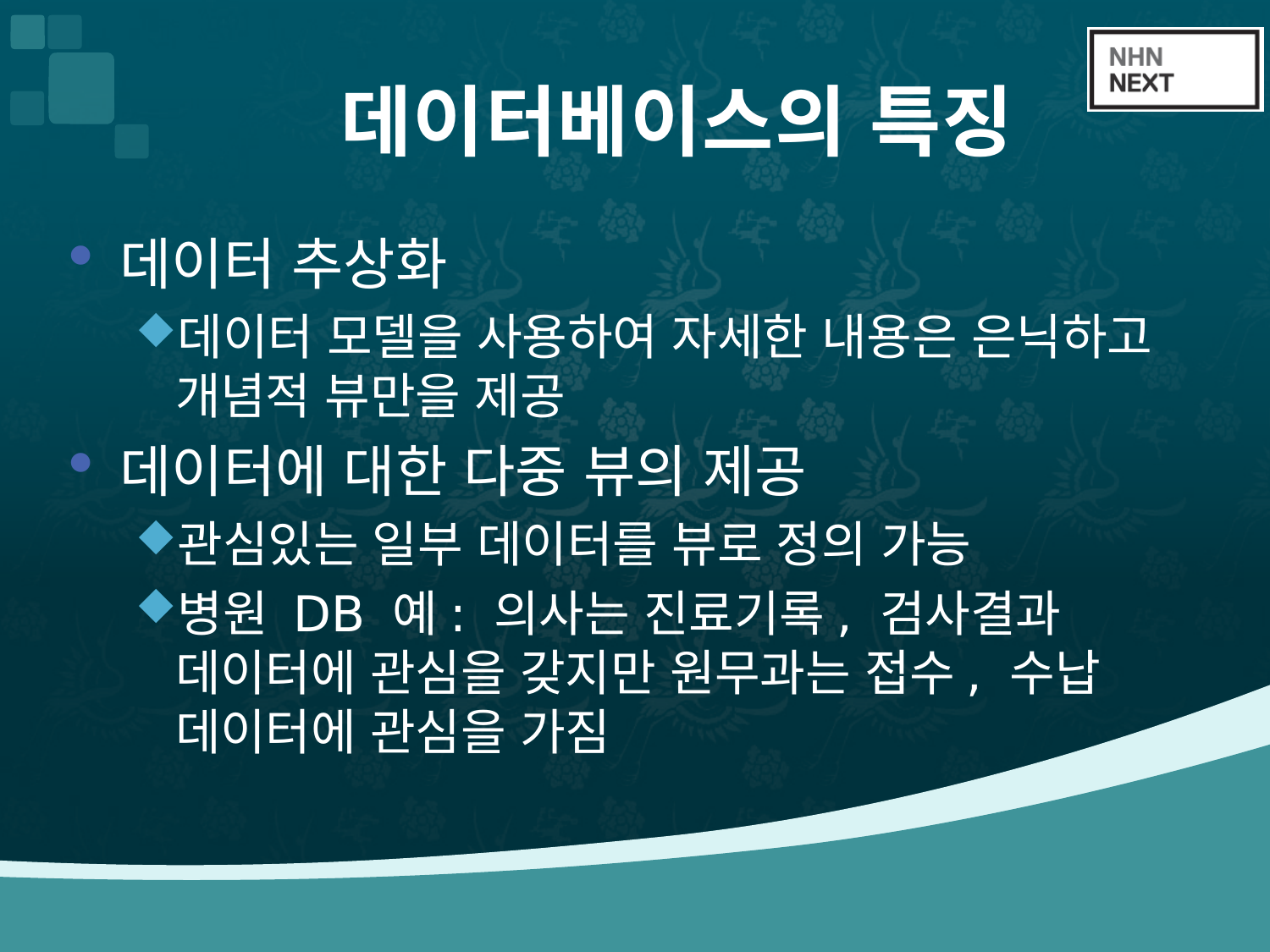

# 데이터베이스의 특징
데이터 추상화
데이터 모델을 사용하여 자세한 내용은 은닉하고 개념적 뷰만을 제공
데이터에 대한 다중 뷰의 제공
관심있는 일부 데이터를 뷰로 정의 가능
병원 DB 예: 의사는 진료기록, 검사결과 데이터에 관심을 갖지만 원무과는 접수, 수납 데이터에 관심을 가짐